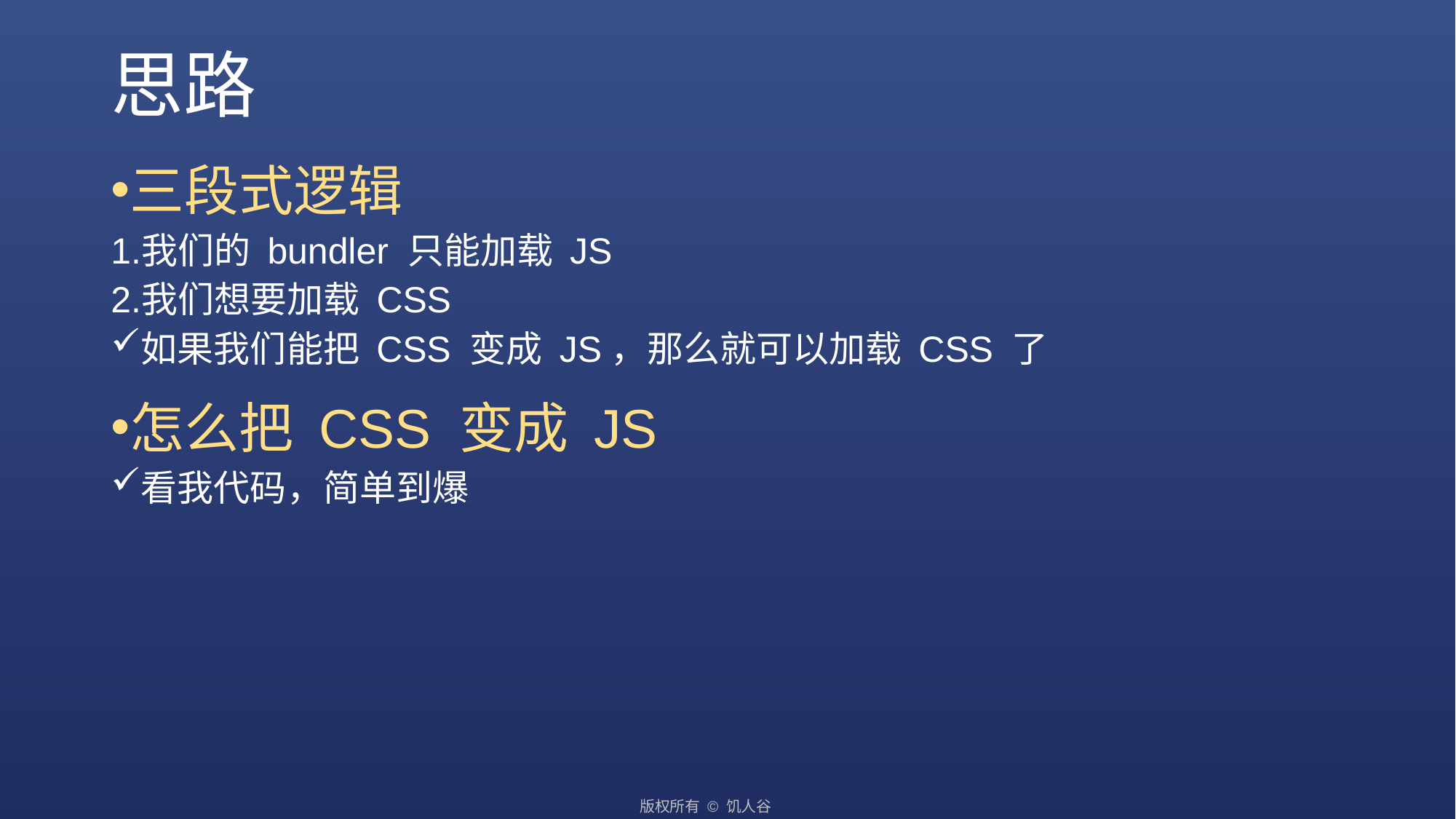

# 思路
三段式逻辑
我们的 bundler 只能加载 JS
我们想要加载 CSS
如果我们能把 CSS 变成 JS，那么就可以加载 CSS 了
怎么把 CSS 变成 JS
看我代码，简单到爆